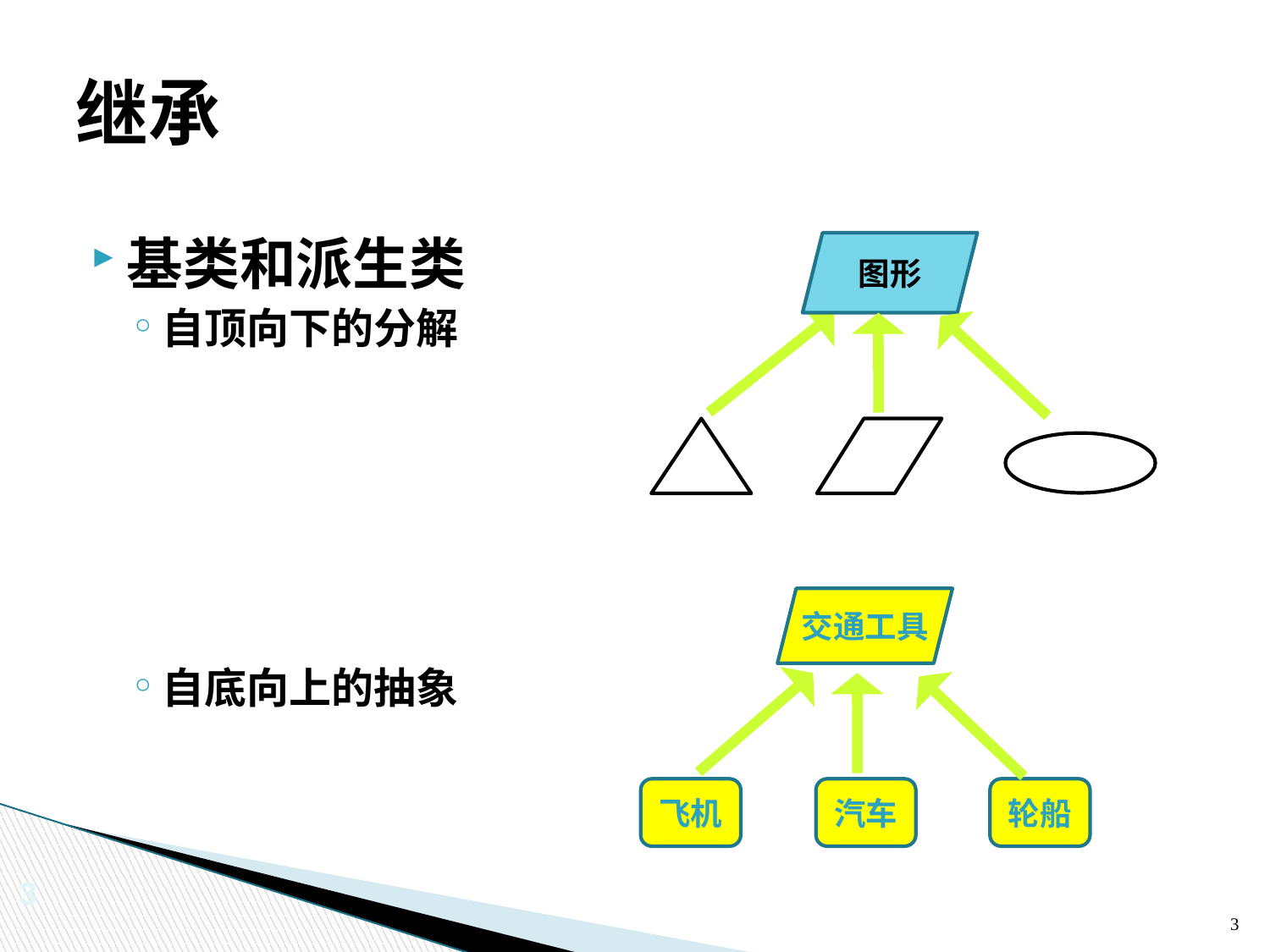

# 继承
基类和派生类
自顶向下的分解

自底向上的抽象

图形

交通工具

飞机
汽车
轮船
3